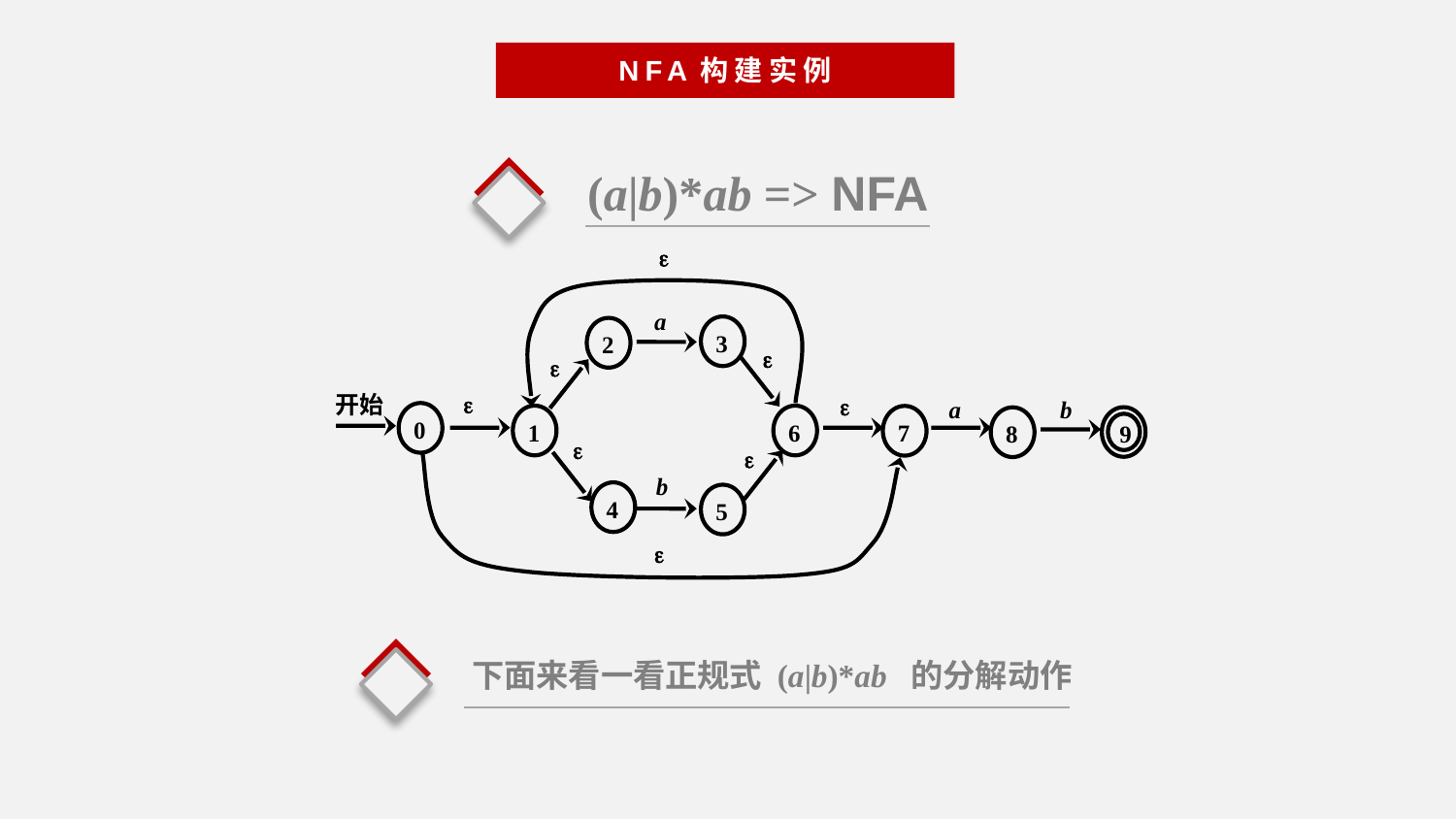

NFA构建实例

(a|b)*ab => NFA
ε

a
3
2
ε

ε

ε
开始
ε
b
a
0
1
6
7

9
8

ε
ε

b
4
5

ε

下面来看一看正规式 (a|b)*ab  的分解动作